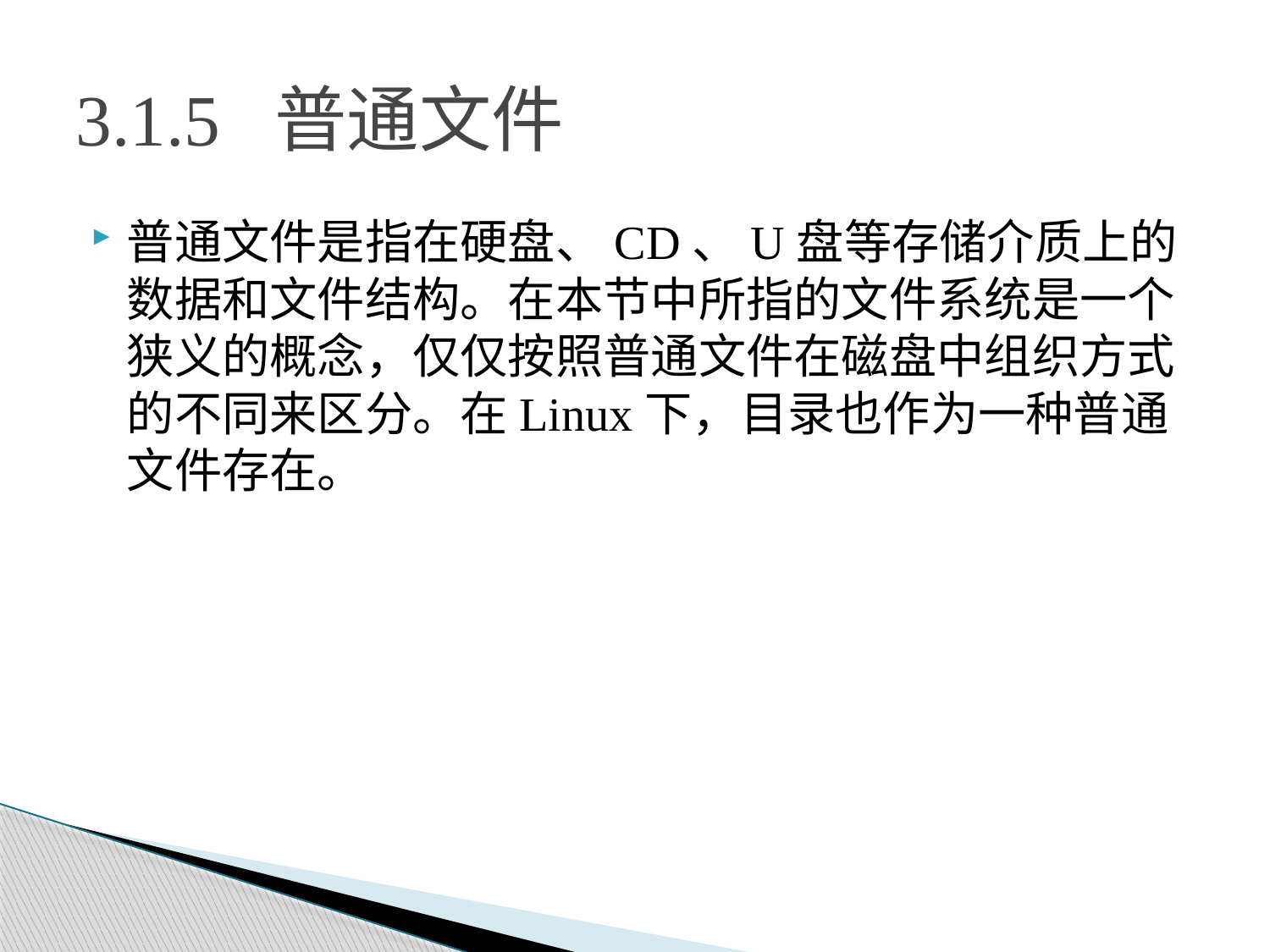

# 3.1.5  普通文件
普通文件是指在硬盘、CD、U盘等存储介质上的数据和文件结构。在本节中所指的文件系统是一个狭义的概念，仅仅按照普通文件在磁盘中组织方式的不同来区分。在Linux下，目录也作为一种普通文件存在。